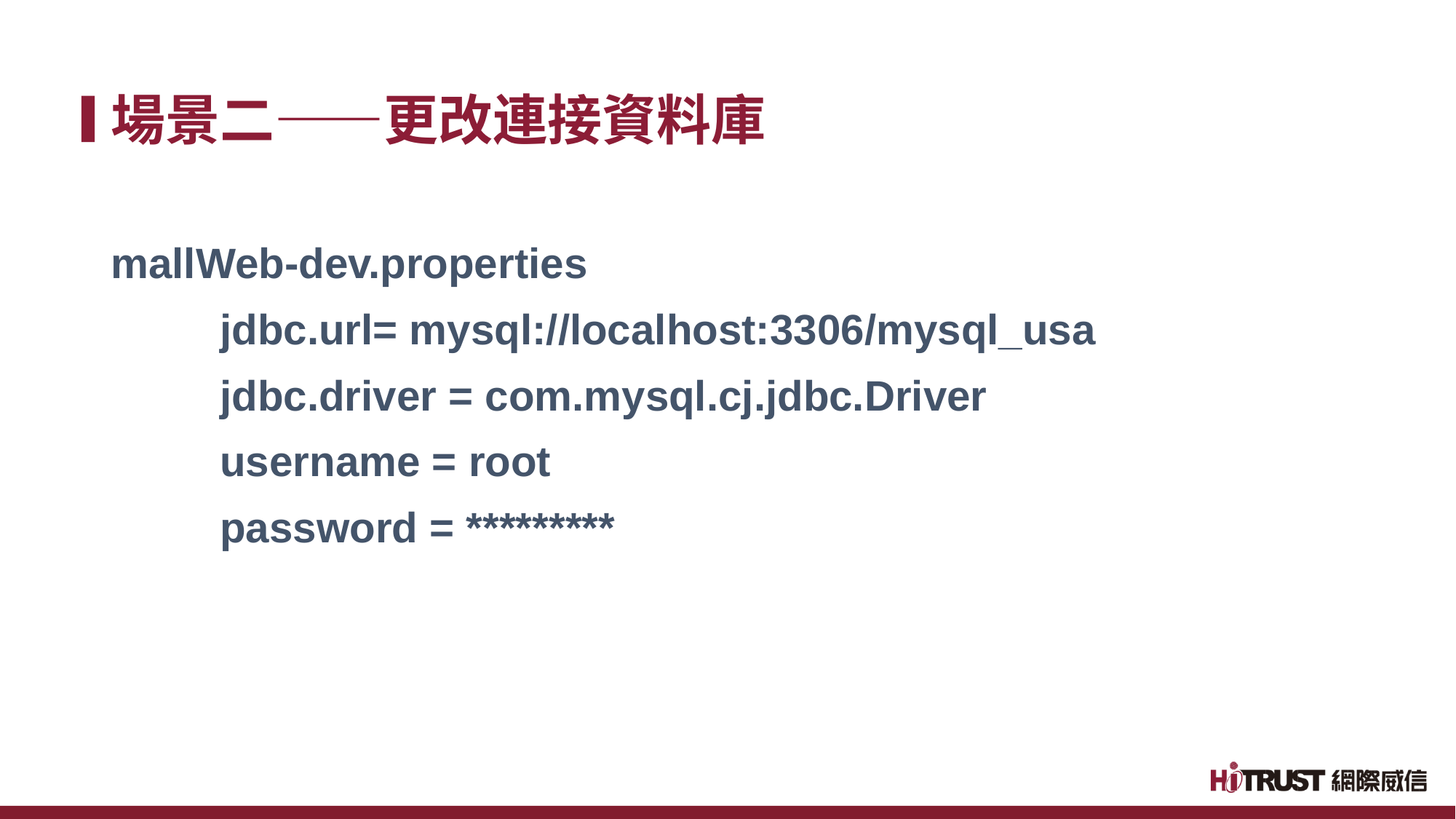

# 場景二——更改連接資料庫

mallWeb-dev.properties
	jdbc.url= mysql://localhost:3306/mysql_usa
	jdbc.driver = com.mysql.cj.jdbc.Driver
	username = root
	password = *********